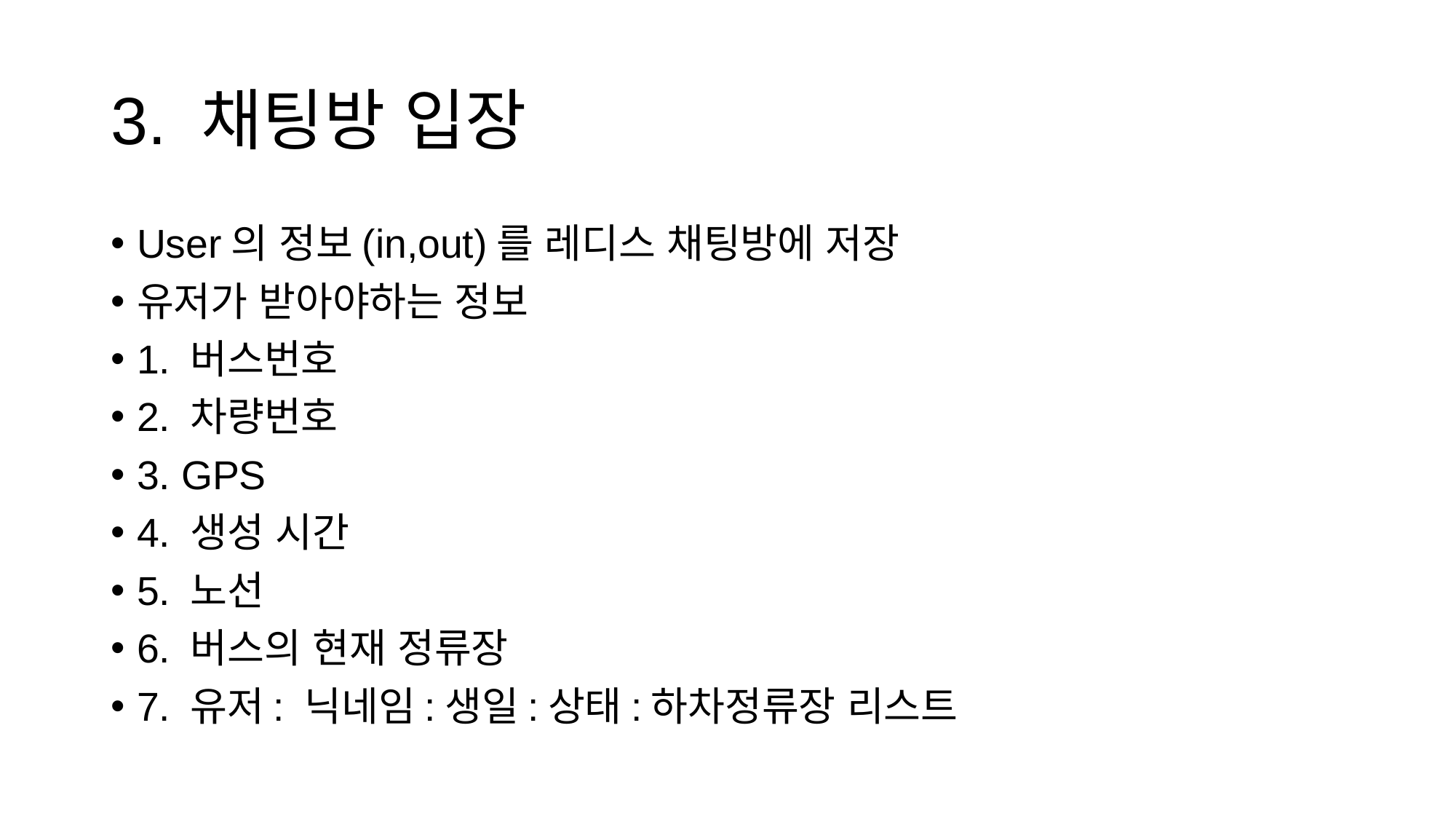

# 3. 채팅방 입장
User의 정보(in,out)를 레디스 채팅방에 저장
유저가 받아야하는 정보
1. 버스번호
2. 차량번호
3. GPS
4. 생성 시간
5. 노선
6. 버스의 현재 정류장
7. 유저: 닉네임:생일:상태:하차정류장 리스트